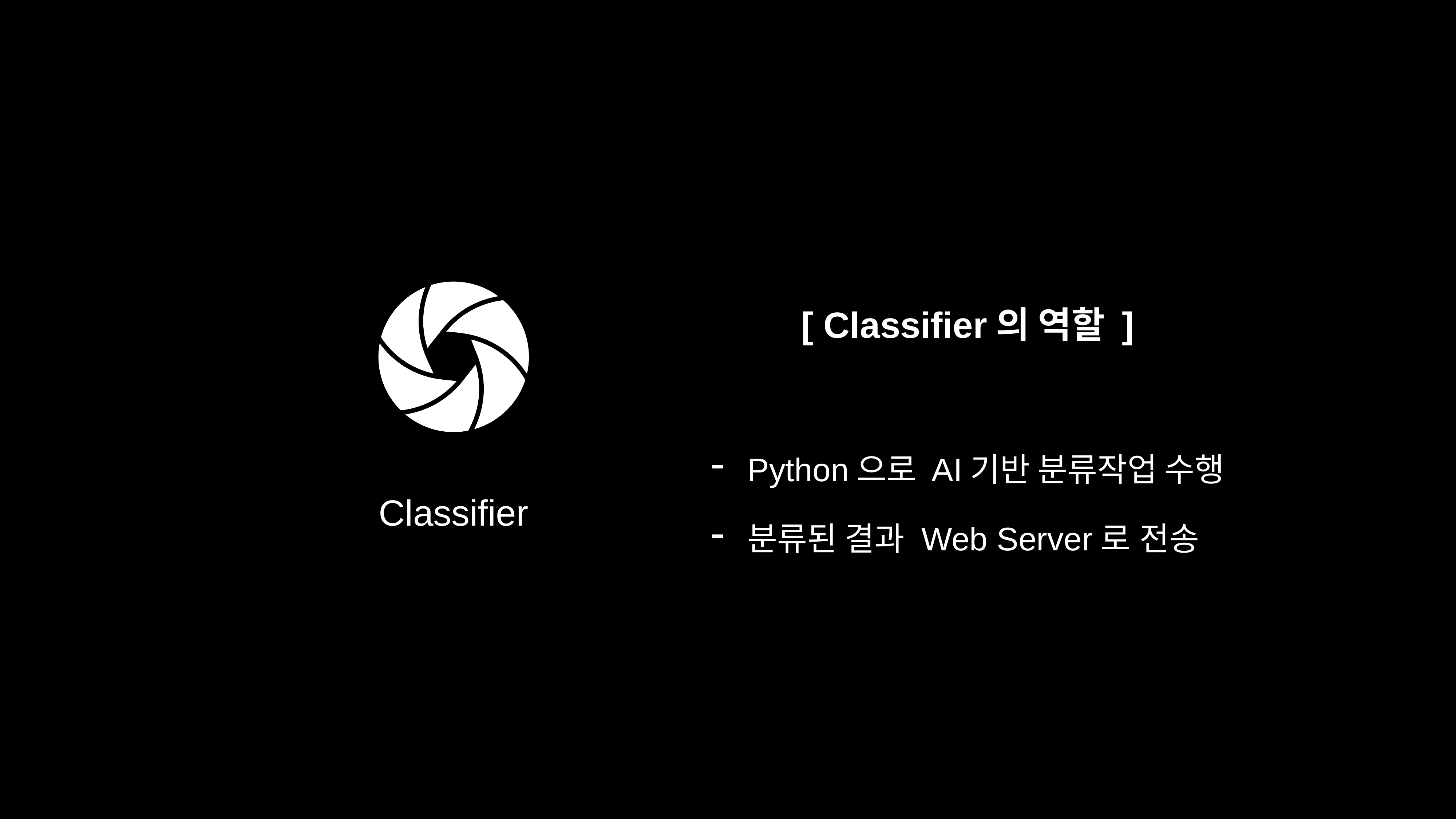

Classifier
[ Classifier의 역할 ]

Python으로 AI기반 분류작업 수행
분류된 결과 Web Server로 전송